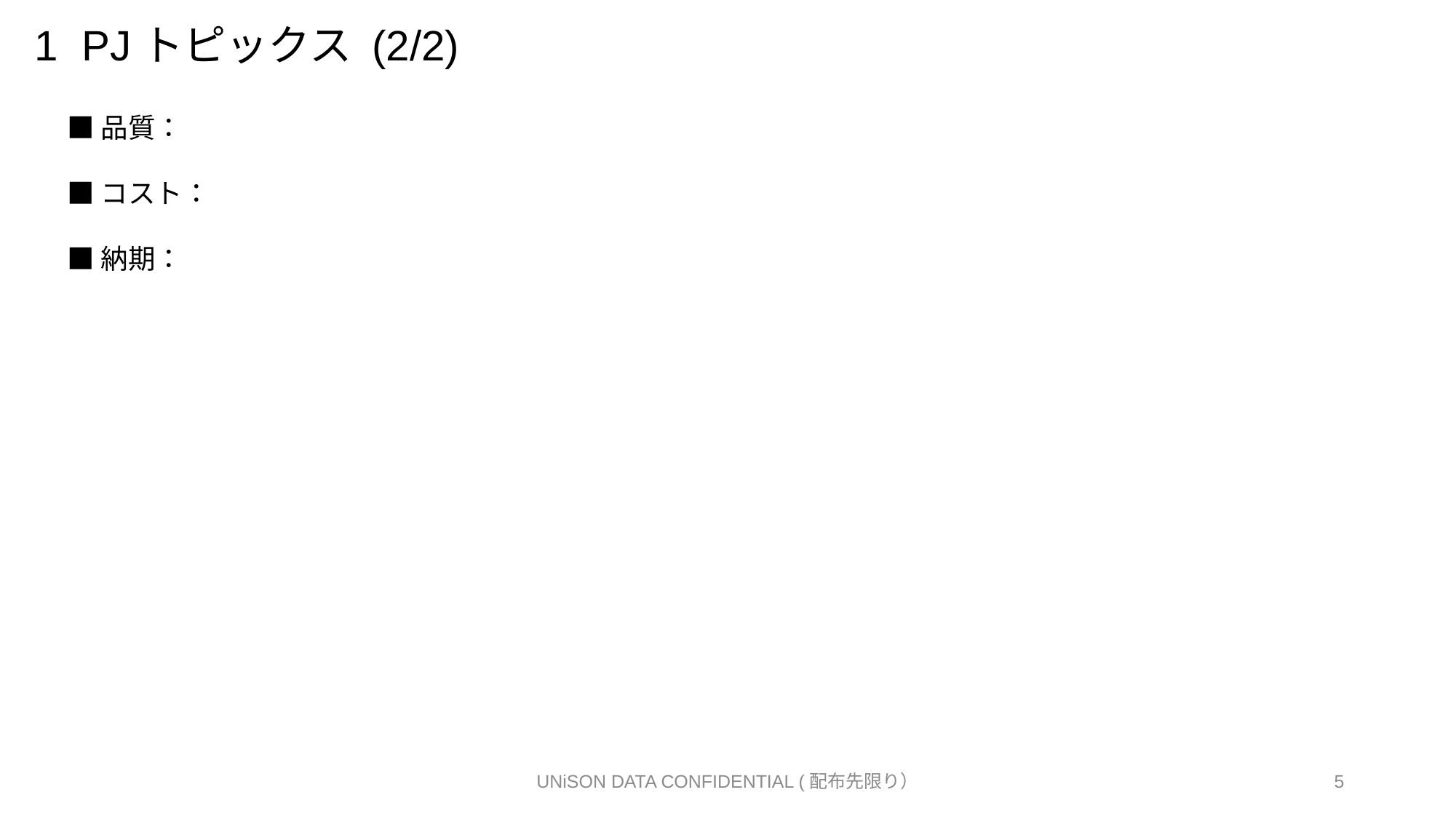

# 1  PJトピックス (2/2)
■品質：

■コスト：

■納期：

UNiSON DATA CONFIDENTIAL (配布先限り）
5